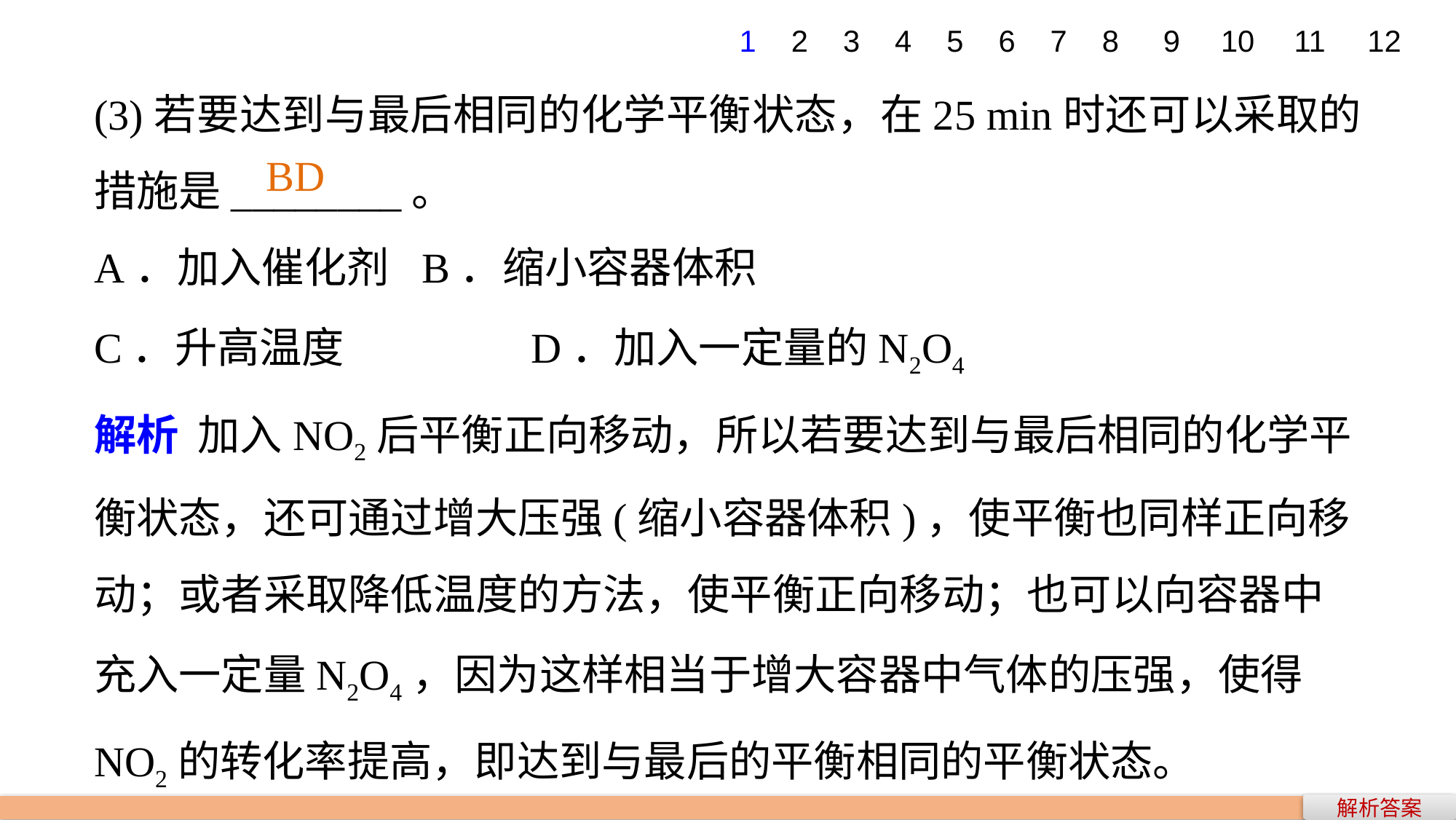

1
2
3
4
5
6
7
8
9
10
11
12
(3)若要达到与最后相同的化学平衡状态，在25 min时还可以采取的措施是________。
A．加入催化剂  	B．缩小容器体积
C．升高温度  			D．加入一定量的N2O4
解析  加入NO2后平衡正向移动，所以若要达到与最后相同的化学平衡状态，还可通过增大压强(缩小容器体积)，使平衡也同样正向移动；或者采取降低温度的方法，使平衡正向移动；也可以向容器中充入一定量N2O4，因为这样相当于增大容器中气体的压强，使得NO2的转化率提高，即达到与最后的平衡相同的平衡状态。
BD
解析答案